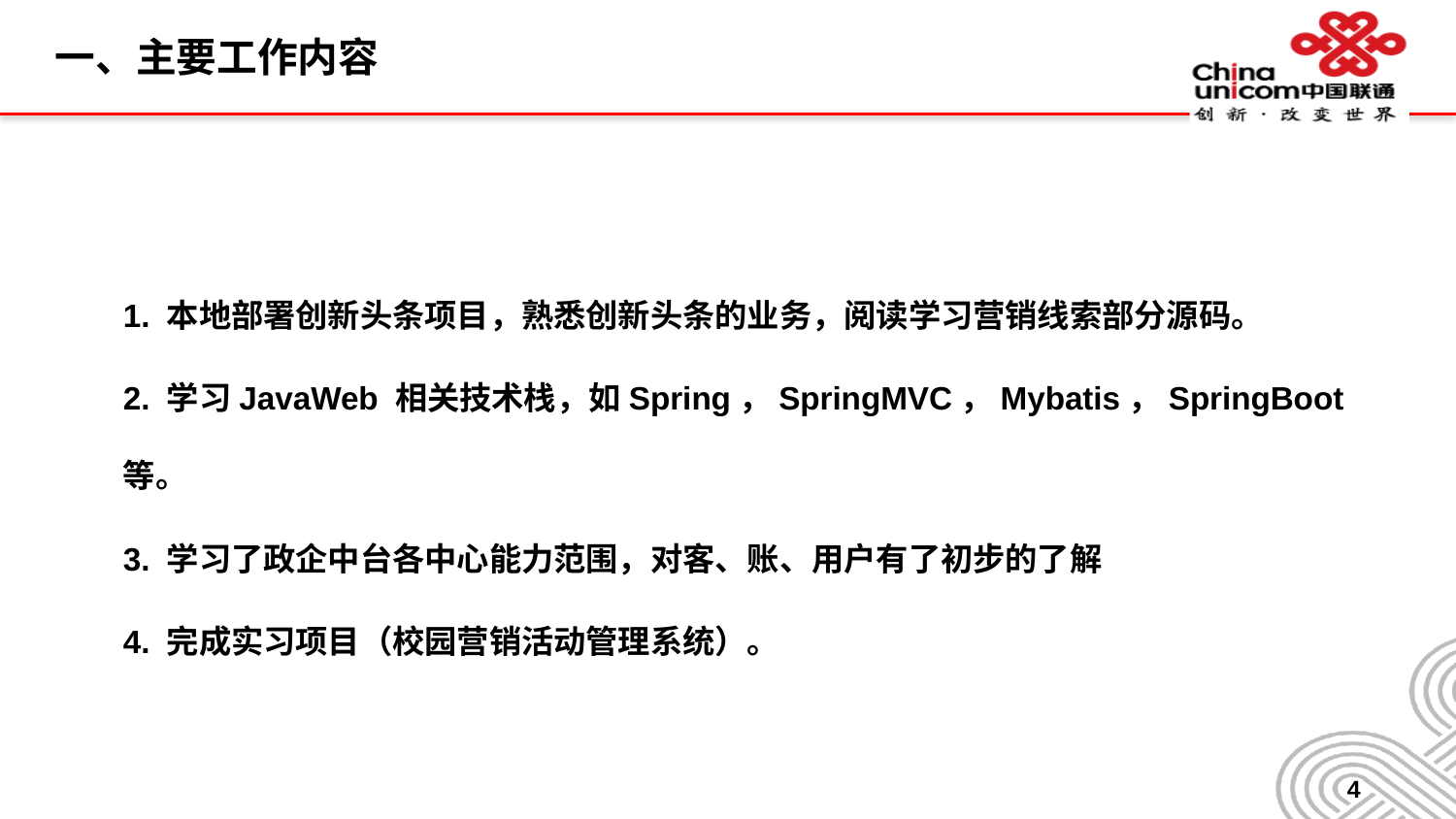

# 一、主要工作内容
1. 本地部署创新头条项目，熟悉创新头条的业务，阅读学习营销线索部分源码。
2. 学习JavaWeb 相关技术栈，如Spring，SpringMVC，Mybatis，SpringBoot等。
3. 学习了政企中台各中心能力范围，对客、账、用户有了初步的了解
4. 完成实习项目（校园营销活动管理系统）。
4